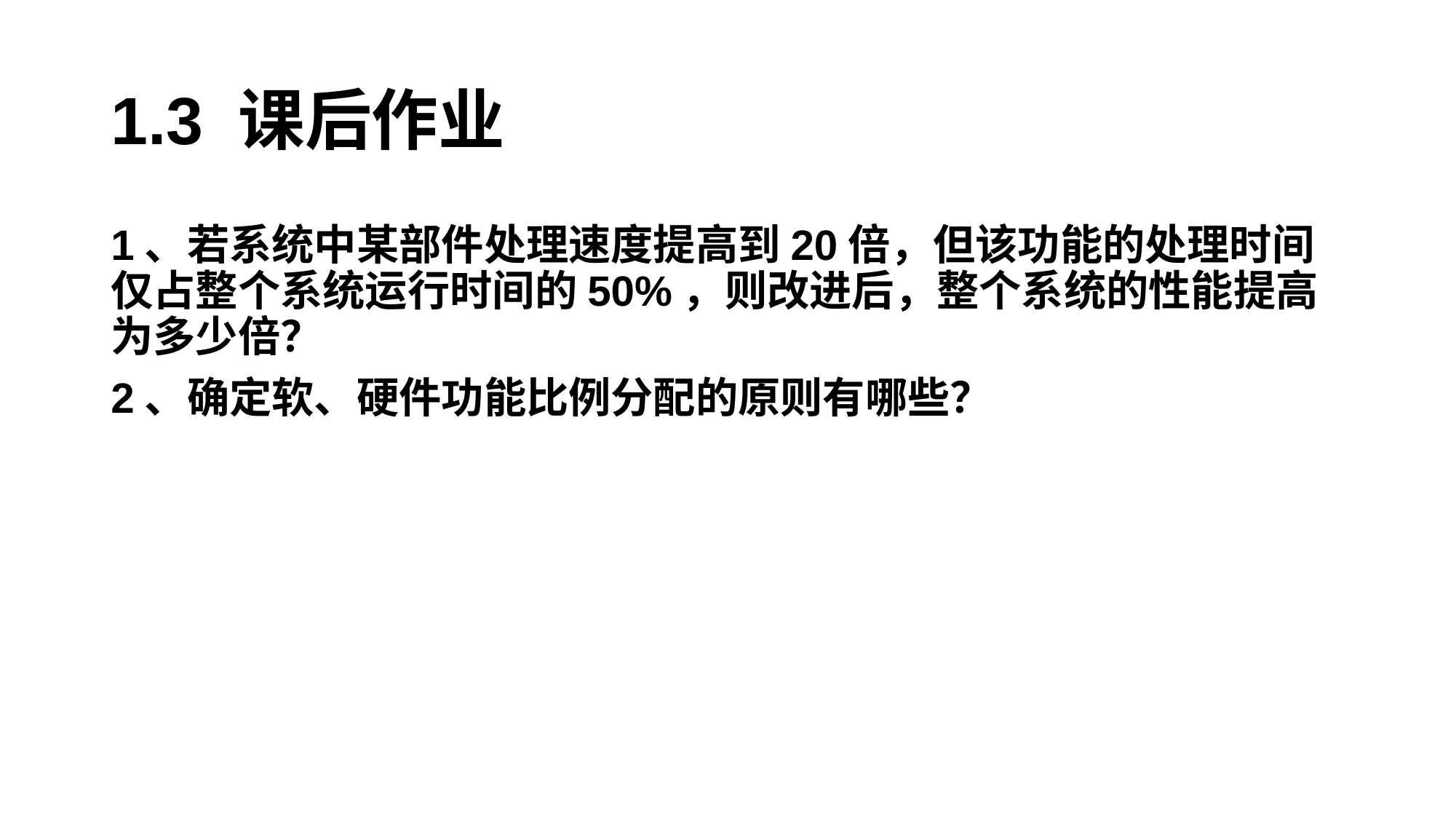

# 1.3 课后作业
1、若系统中某部件处理速度提高到20倍，但该功能的处理时间仅占整个系统运行时间的50%，则改进后，整个系统的性能提高为多少倍？
2、确定软、硬件功能比例分配的原则有哪些？